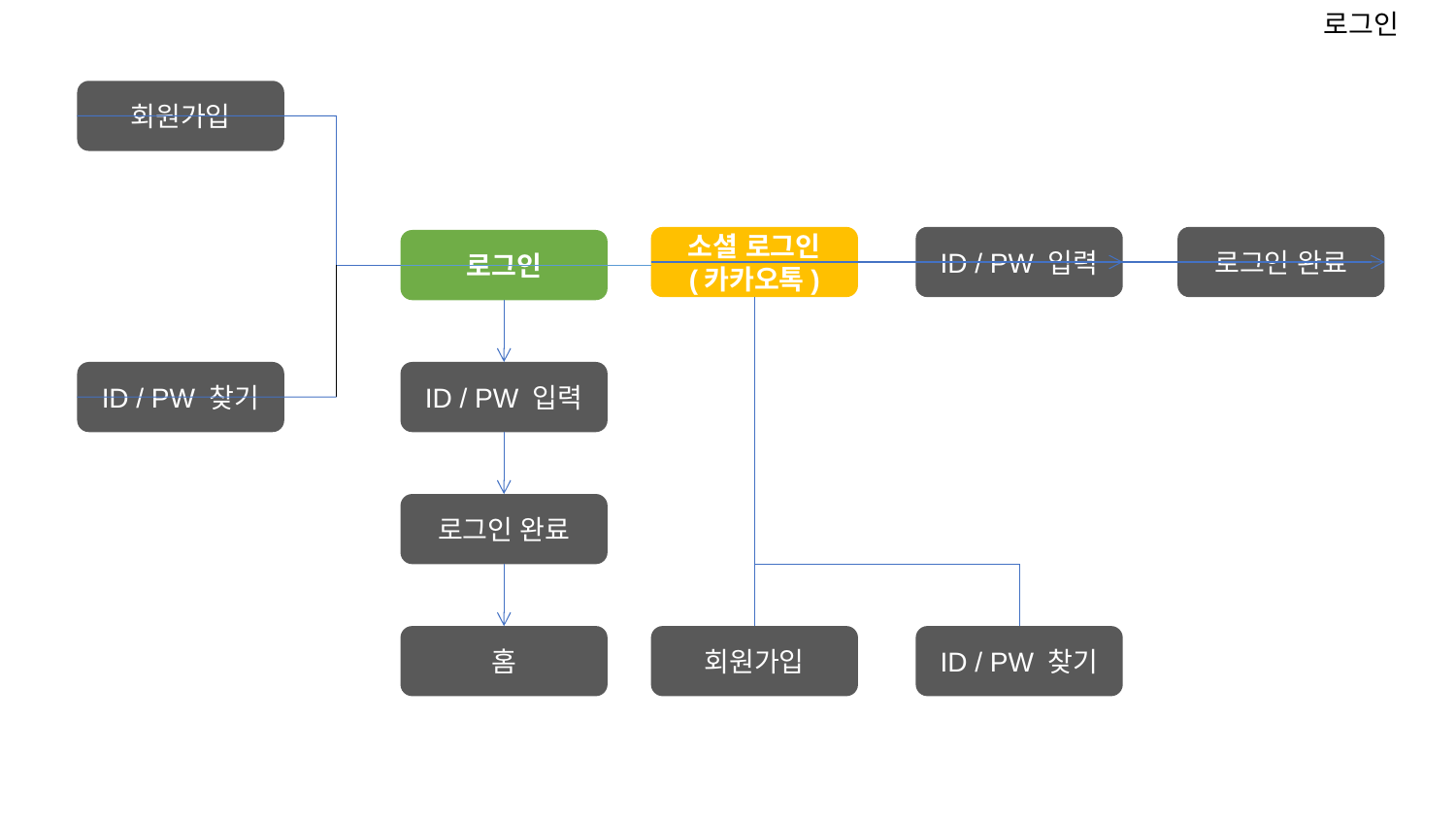

로그인
회원가입
소셜 로그인
(카카오톡)
ID / PW 입력
로그인 완료
로그인
ID / PW 찾기
ID / PW 입력
로그인 완료
홈
회원가입
ID / PW 찾기